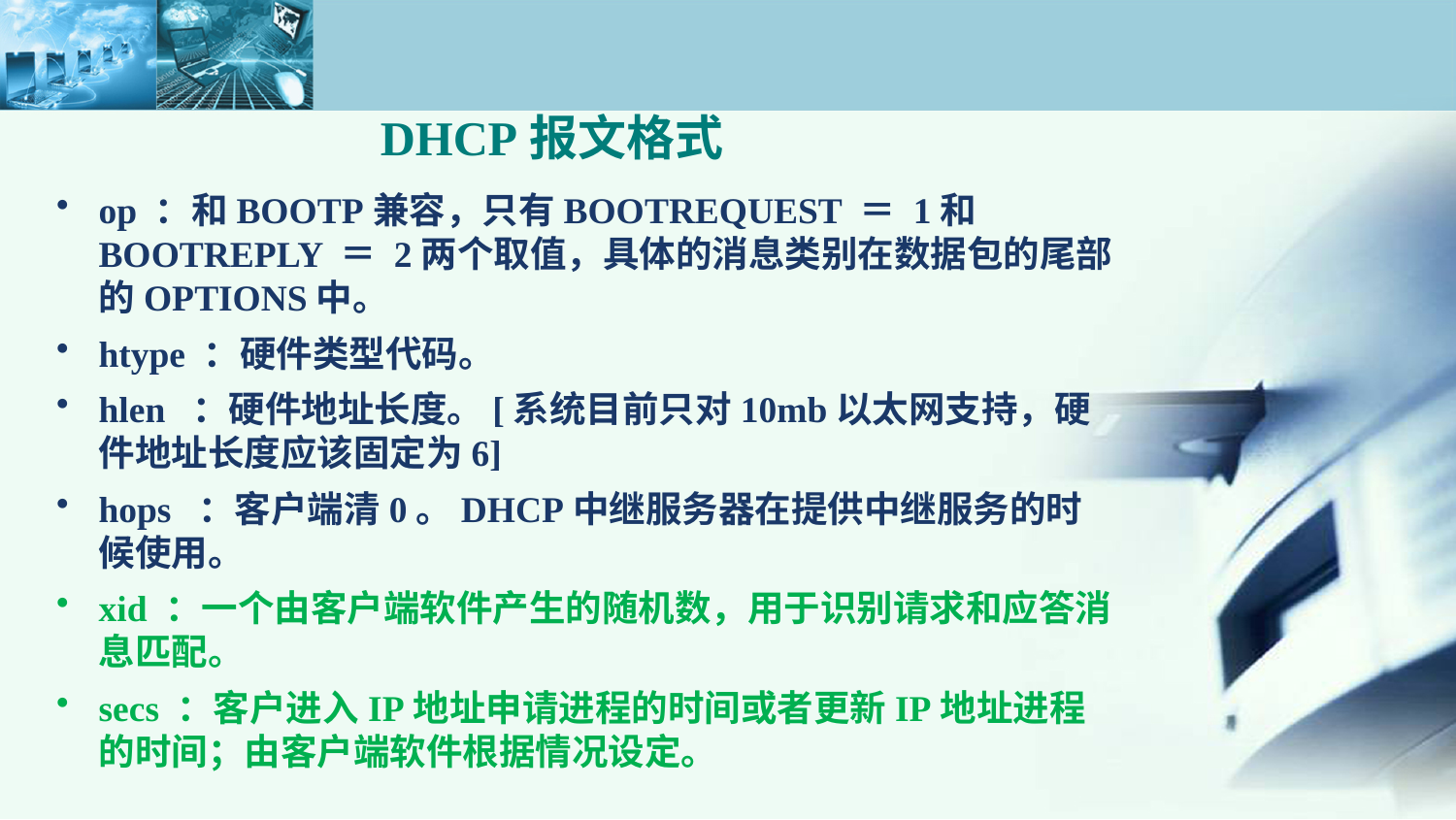

# DHCP报文格式
op ：和BOOTP兼容，只有BOOTREQUEST ＝ 1和BOOTREPLY ＝ 2两个取值，具体的消息类别在数据包的尾部的OPTIONS中。
htype ：硬件类型代码。
hlen  ：硬件地址长度。[系统目前只对10mb以太网支持，硬件地址长度应该固定为6]
hops  ：客户端清0。DHCP中继服务器在提供中继服务的时候使用。
xid ：一个由客户端软件产生的随机数，用于识别请求和应答消息匹配。
secs ：客户进入IP地址申请进程的时间或者更新IP地址进程的时间；由客户端软件根据情况设定。